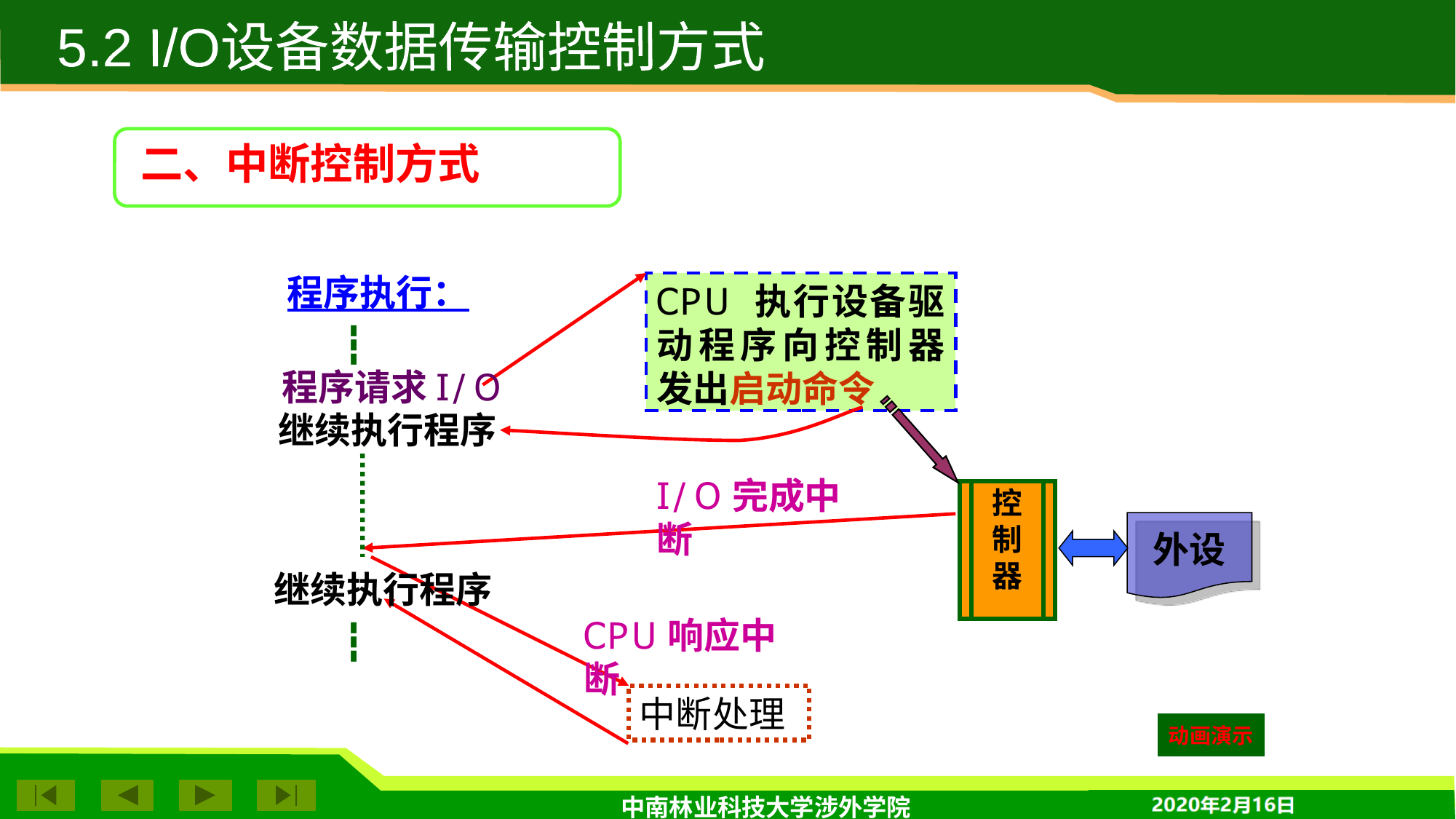

5.2 I/O设备数据传输控制方式

二、中断控制方式
程序执行：

CPU 执行设备驱动程序向控制器发出启动命令
┇
程序请求I/O
继续执行程序

I/O完成中断
控制器

外设

继续执行程序

CPU响应中断
┇
中断处理
动画演示